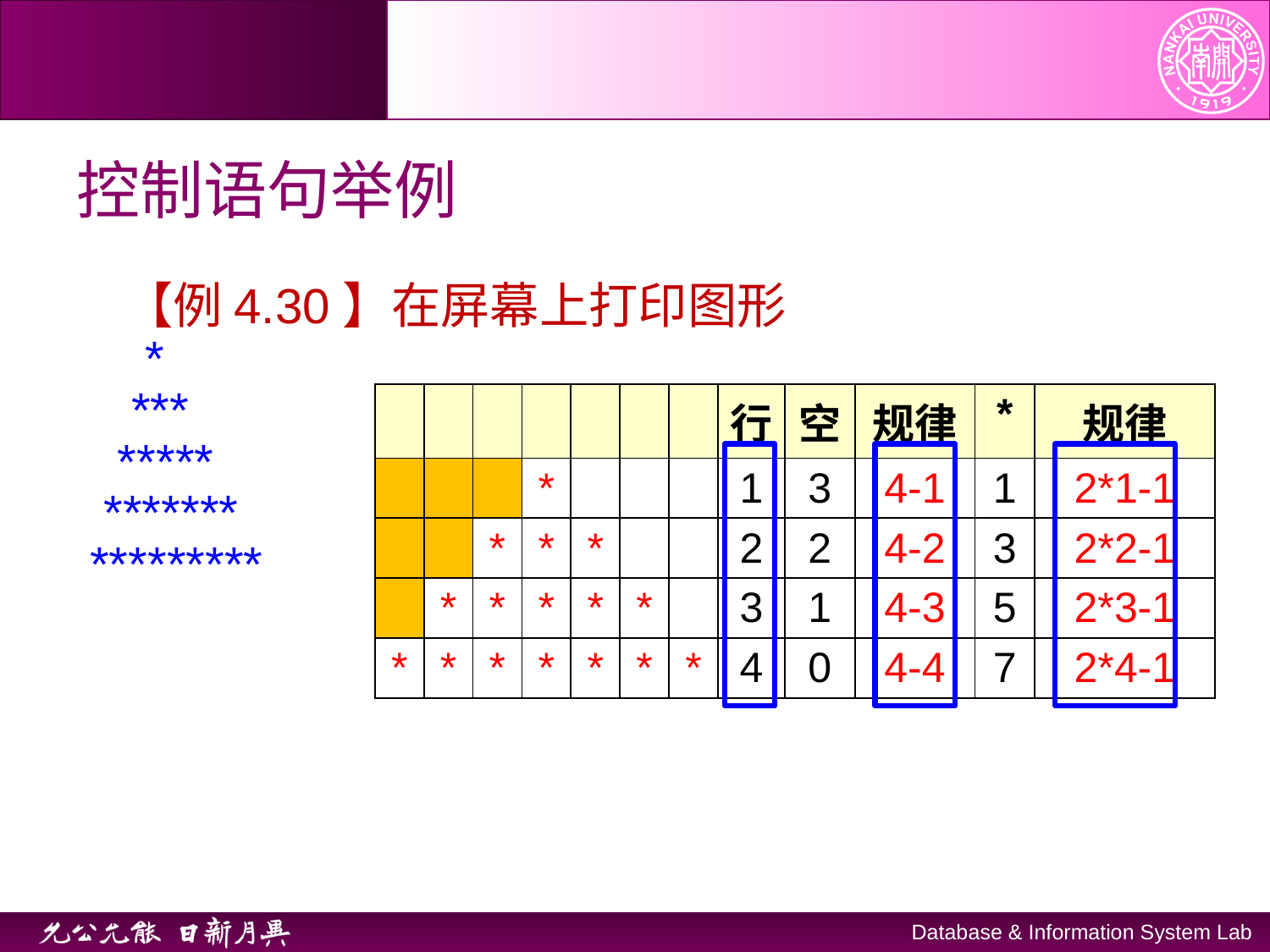

# 控制语句举例
【例4.30】在屏幕上打印图形
     *
    ***
   *****
  *******
 *********
|  |  |  |  |  |  |  | 行 | 空 | 规律 | \* | 规律 |
| --- | --- | --- | --- | --- | --- | --- | --- | --- | --- | --- | --- |
|  |  |  | \* |  |  |  | 1 | 3 | 4-1 | 1 | 2\*1-1 |
|  |  | \* | \* | \* |  |  | 2 | 2 | 4-2 | 3 | 2\*2-1 |
|  | \* | \* | \* | \* | \* |  | 3 | 1 | 4-3 | 5 | 2\*3-1 |
| \* | \* | \* | \* | \* | \* | \* | 4 | 0 | 4-4 | 7 | 2\*4-1 |